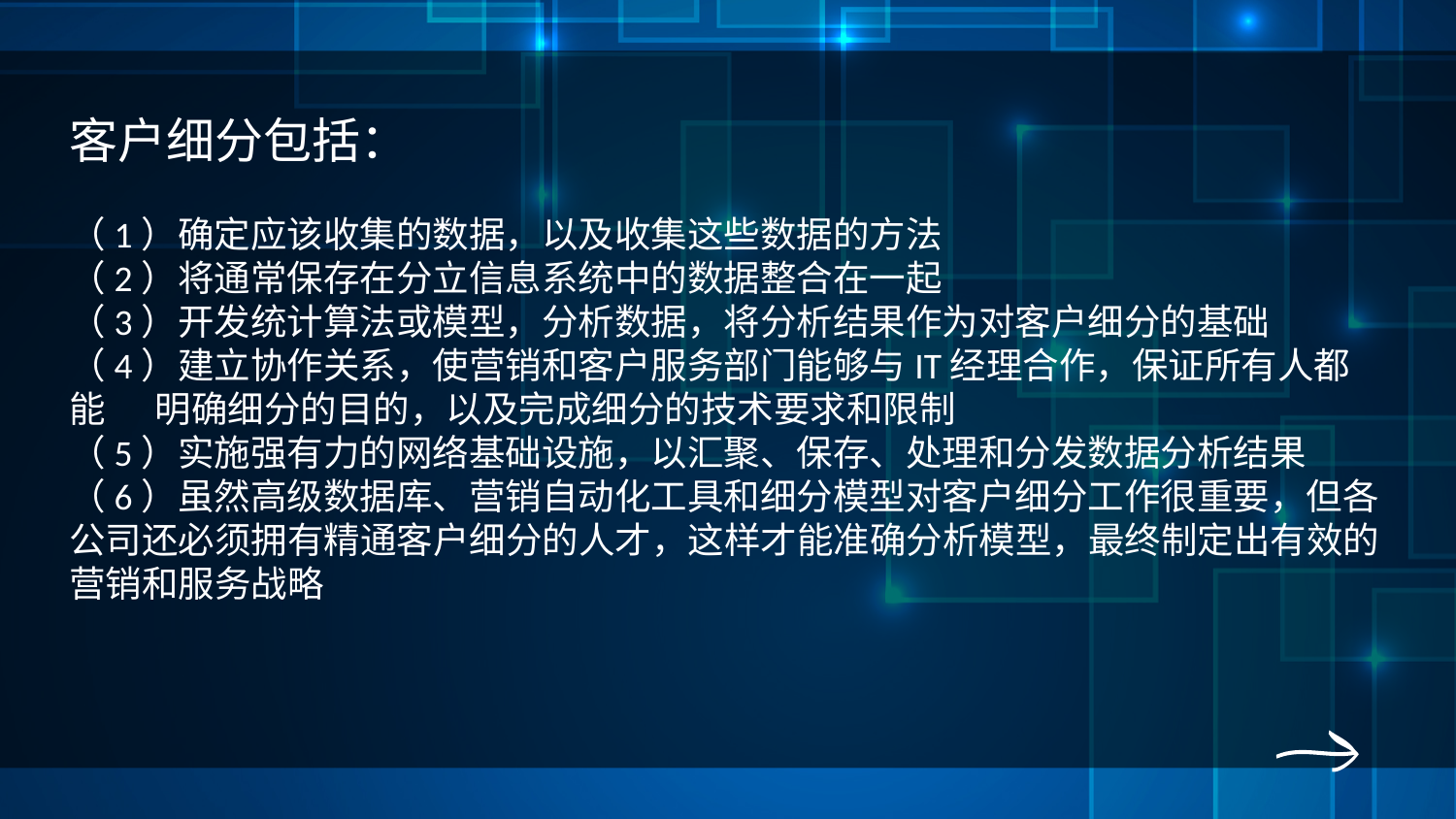

客户细分包括：

（1）确定应该收集的数据，以及收集这些数据的方法
（2）将通常保存在分立信息系统中的数据整合在一起
（3）开发统计算法或模型，分析数据，将分析结果作为对客户细分的基础
（4）建立协作关系，使营销和客户服务部门能够与IT经理合作，保证所有人都能      明确细分的目的，以及完成细分的技术要求和限制
（5）实施强有力的网络基础设施，以汇聚、保存、处理和分发数据分析结果
（6）虽然高级数据库、营销自动化工具和细分模型对客户细分工作很重要，但各公司还必须拥有精通客户细分的人才，这样才能准确分析模型，最终制定出有效的营销和服务战略